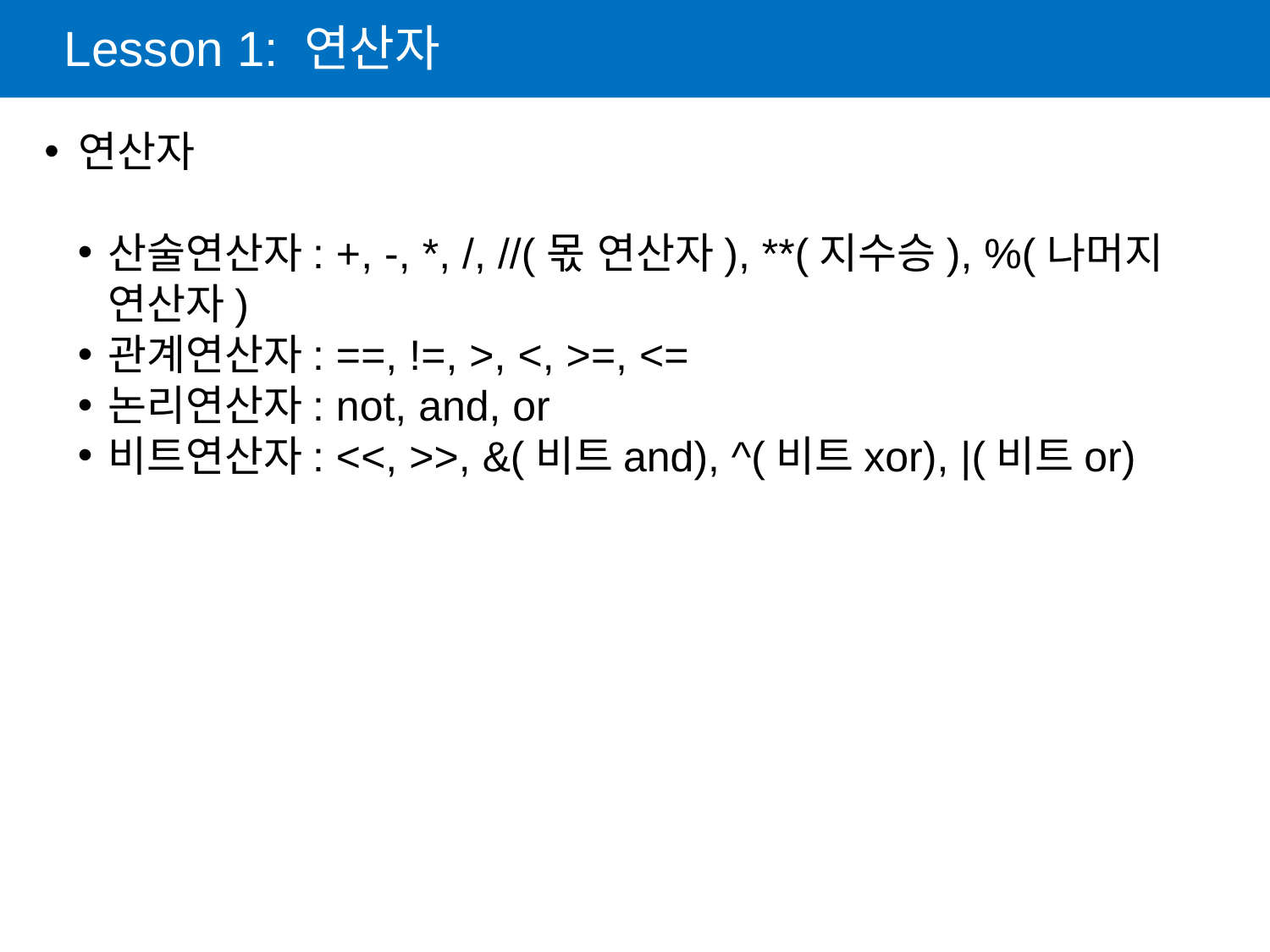

# Lesson 1: 연산자
 연산자

산술연산자: +, -, *, /, //(몫 연산자), **(지수승), %(나머지 연산자)
관계연산자: ==, !=, >, <, >=, <=
논리연산자: not, and, or
비트연산자: <<, >>, &(비트and), ^(비트xor), |(비트or)